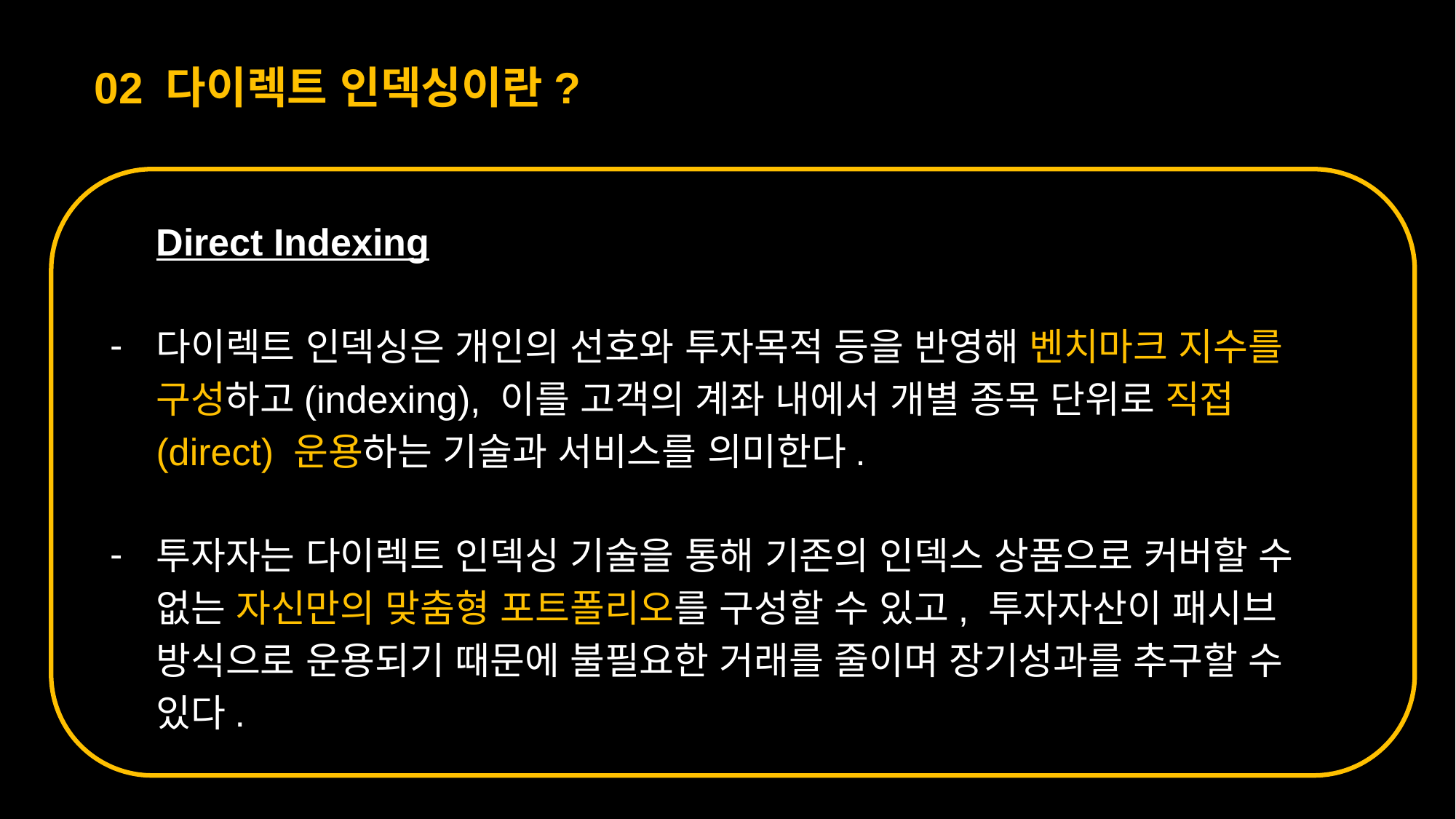

02 다이렉트 인덱싱이란?

Direct Indexing

다이렉트 인덱싱은 개인의 선호와 투자목적 등을 반영해 벤치마크 지수를 구성하고(indexing), 이를 고객의 계좌 내에서 개별 종목 단위로 직접(direct) 운용하는 기술과 서비스를 의미한다.

투자자는 다이렉트 인덱싱 기술을 통해 기존의 인덱스 상품으로 커버할 수 없는 자신만의 맞춤형 포트폴리오를 구성할 수 있고, 투자자산이 패시브 방식으로 운용되기 때문에 불필요한 거래를 줄이며 장기성과를 추구할 수 있다.